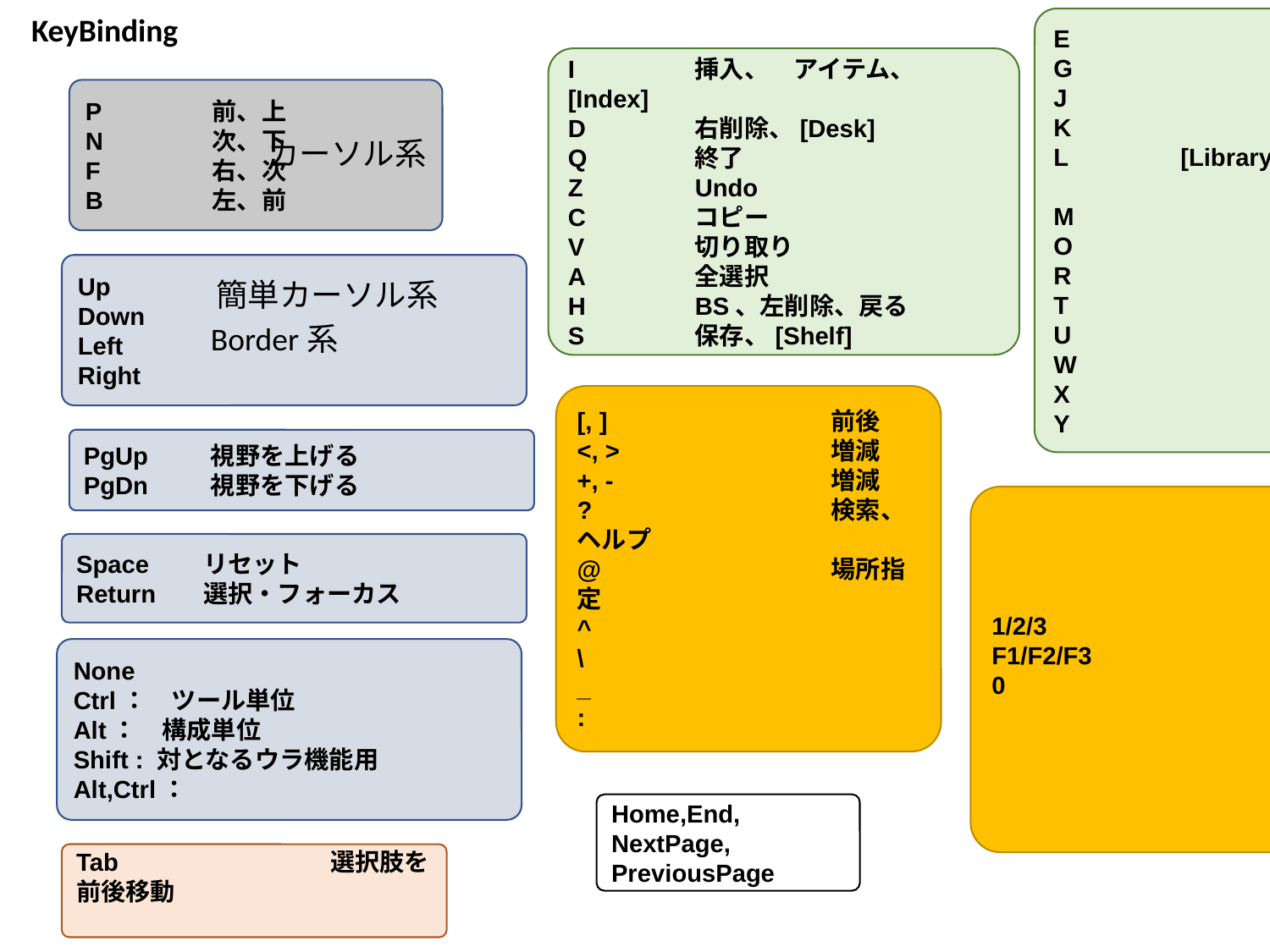

KeyBinding
E
G
J
K
L	[Library]
M
O
R
T
U
W
X
Y
I	挿入、　アイテム、　[Index]
D	右削除、[Desk]
Q	終了
Z	Undo
C	コピー
V	切り取り
A	全選択
H	BS、左削除、戻る
S	保存、[Shelf]
P	前、上
N	次、下
F	右、次
B　	左、前
カーソル系
Up
Down
Left
Right
簡単カーソル系
Border系
[, ]		前後
<, >		増減
+, -		増減
?		検索、ヘルプ
@		場所指定
^
\
_
:
PgUp	視野を上げる
PgDn	視野を下げる
1/2/3
F1/F2/F3
0

Space	リセット
Return	選択・フォーカス
None
Ctrl：　ツール単位
Alt：　構成単位
Shift : 対となるウラ機能用
Alt,Ctrl：
Home,End, NextPage, PreviousPage
Tab		選択肢を前後移動